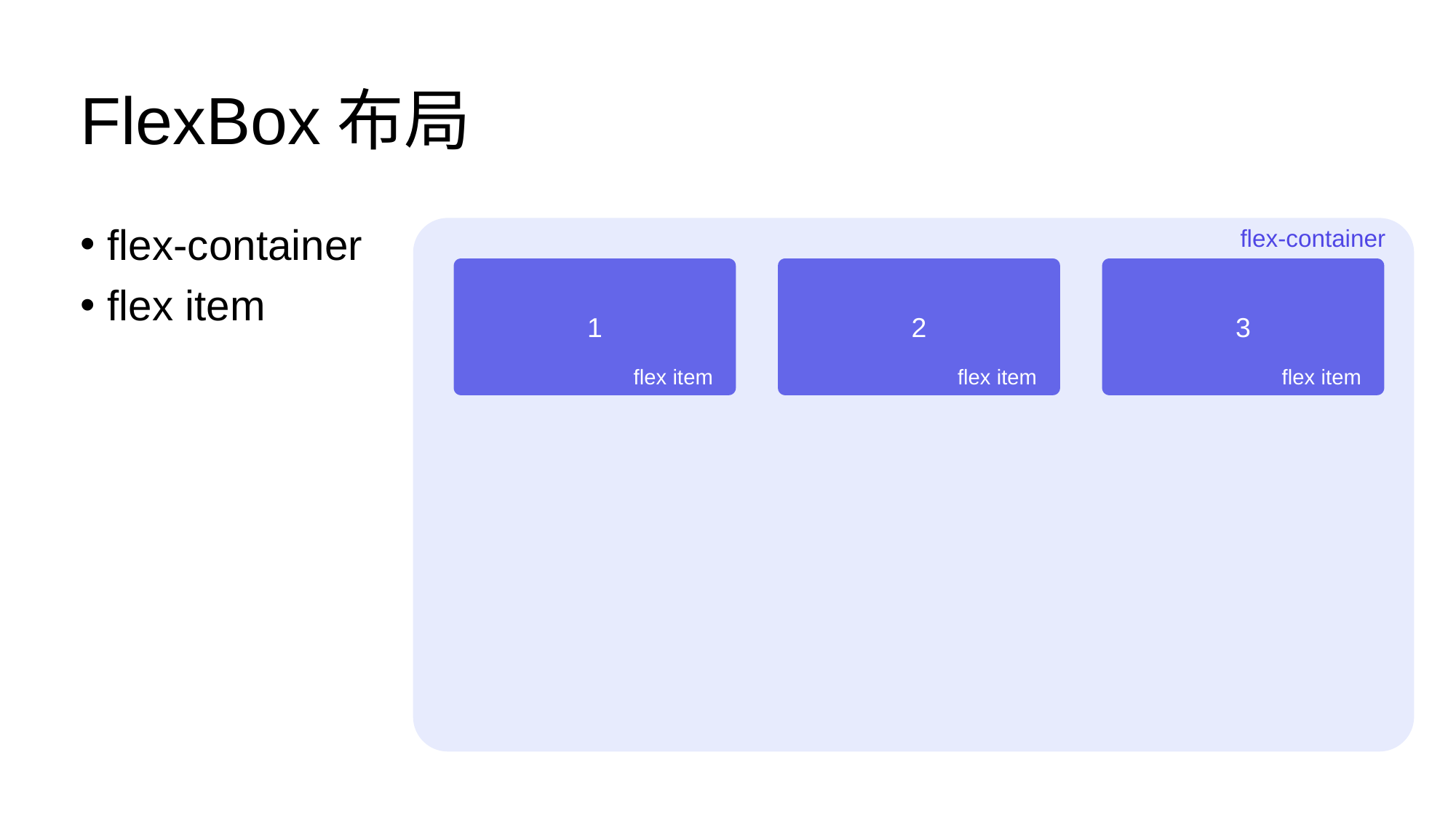

# FlexBox布局
flex-container
flex item

flex-container
1
2
3
flex item
flex item
flex item